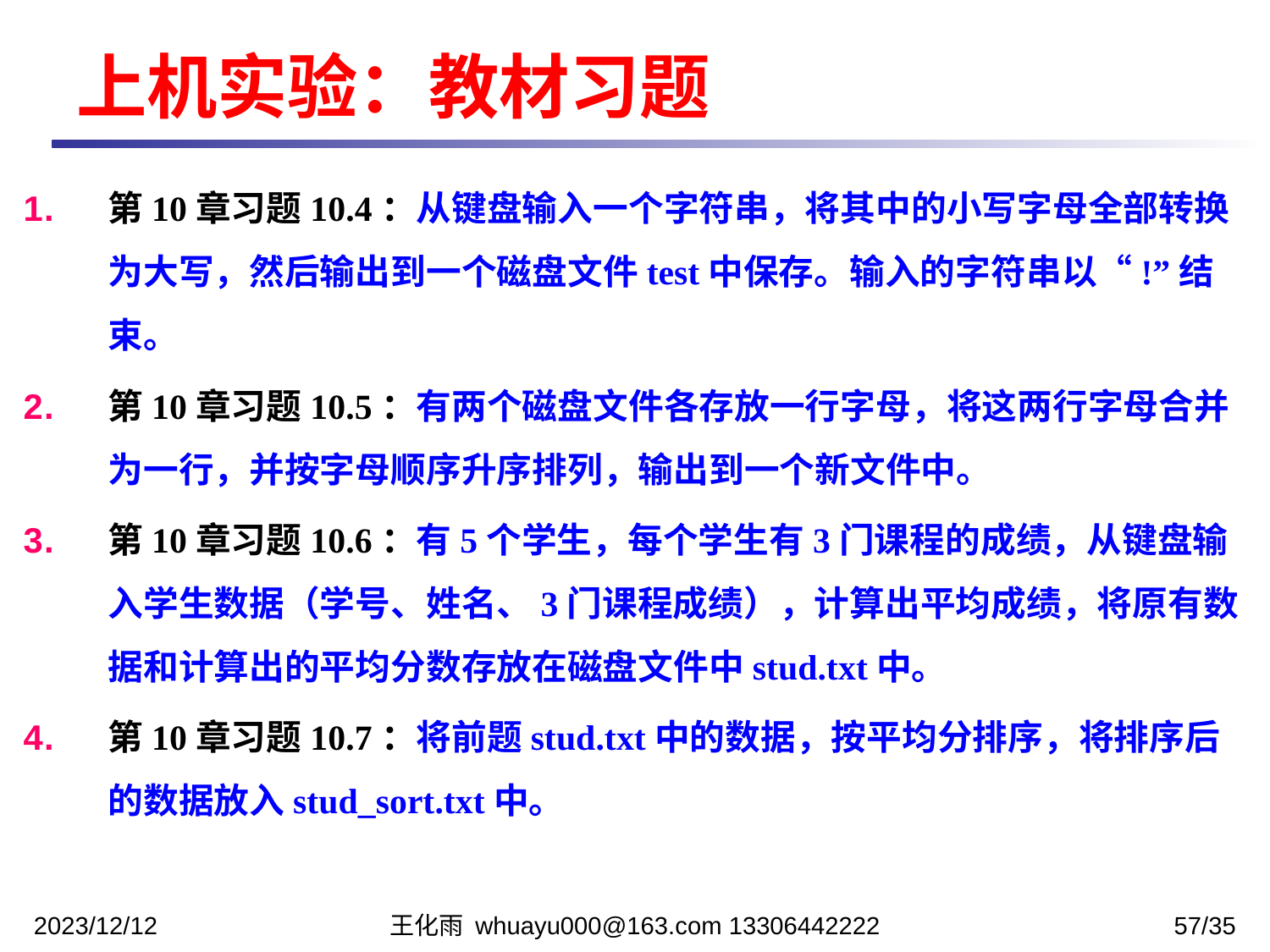

上机实验：教材习题
第10章习题10.4：从键盘输入一个字符串，将其中的小写字母全部转换为大写，然后输出到一个磁盘文件test中保存。输入的字符串以“!”结束。
第10章习题10.5：有两个磁盘文件各存放一行字母，将这两行字母合并为一行，并按字母顺序升序排列，输出到一个新文件中。
第10章习题10.6：有5个学生，每个学生有3门课程的成绩，从键盘输入学生数据（学号、姓名、3门课程成绩），计算出平均成绩，将原有数据和计算出的平均分数存放在磁盘文件中stud.txt中。
第10章习题10.7：将前题stud.txt中的数据，按平均分排序，将排序后的数据放入stud_sort.txt中。
2023/12/12
王化雨 whuayu000@163.com 13306442222
57/35